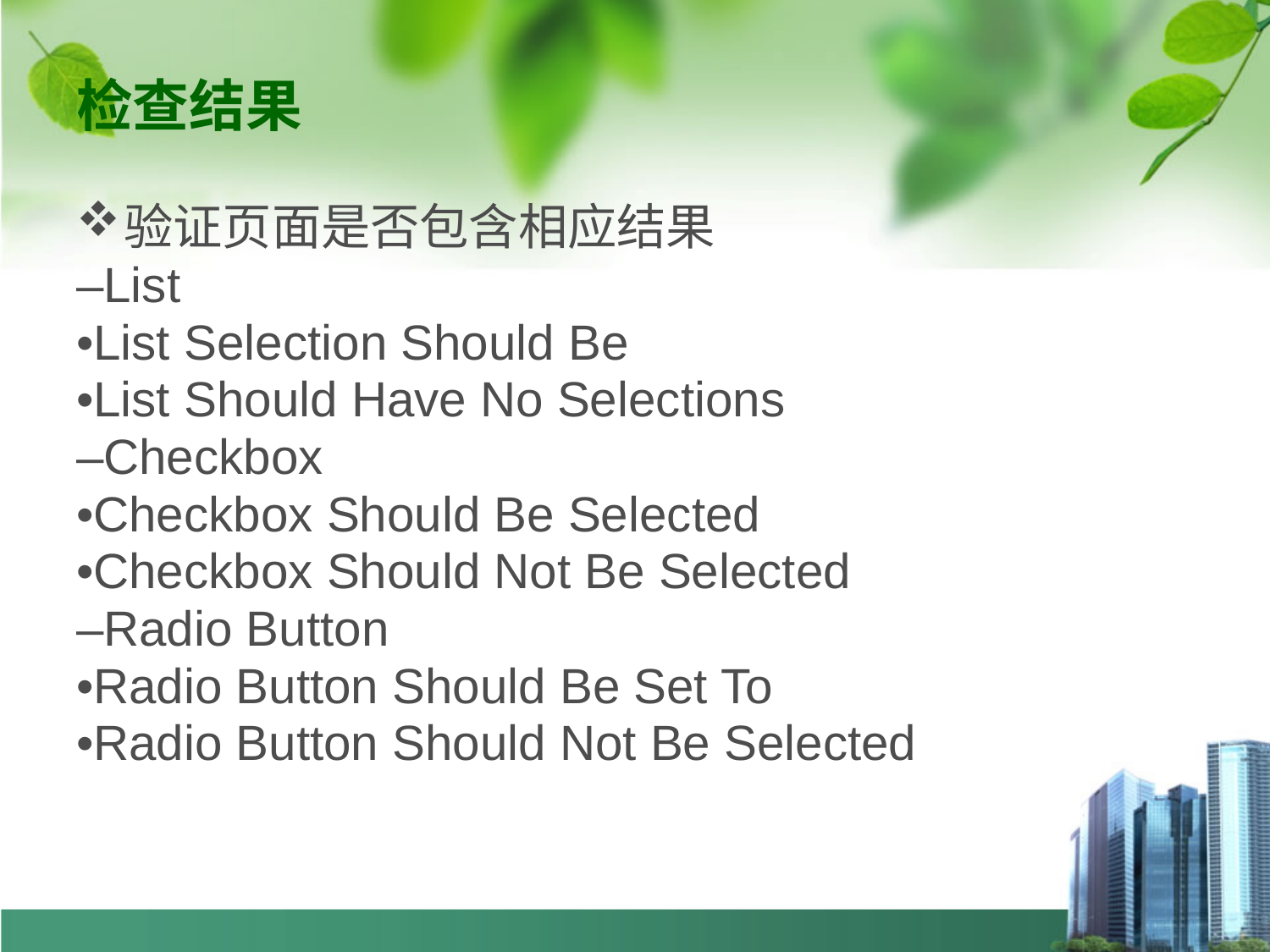

# 检查结果
验证页面是否包含相应结果
–List
•List Selection Should Be
•List Should Have No Selections
–Checkbox
•Checkbox Should Be Selected
•Checkbox Should Not Be Selected
–Radio Button
•Radio Button Should Be Set To
•Radio Button Should Not Be Selected